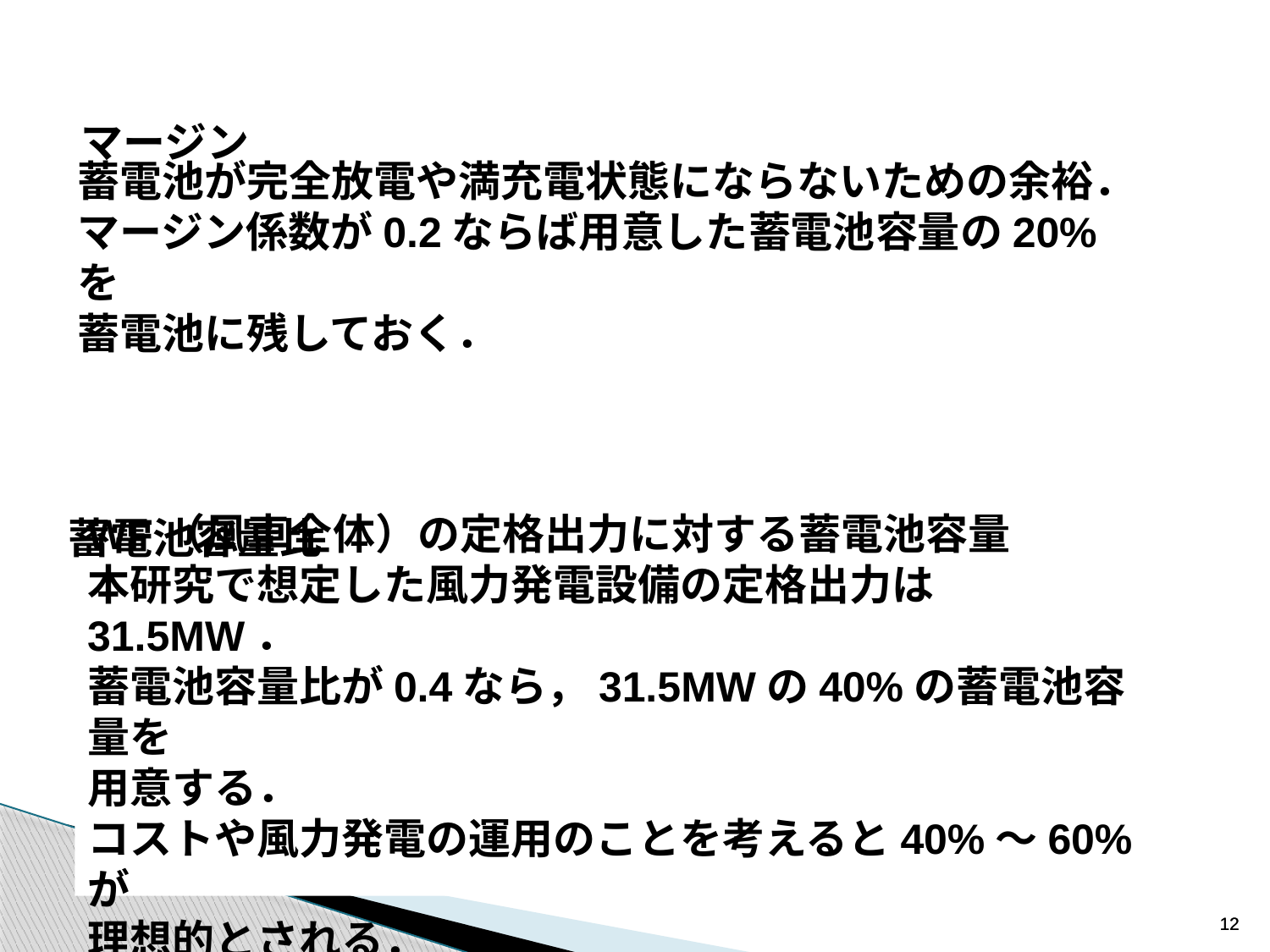

マージン
蓄電池が完全放電や満充電状態にならないための余裕．
マージン係数が0.2ならば用意した蓄電池容量の20%を
蓄電池に残しておく．
蓄電池容量比
WF（風車全体）の定格出力に対する蓄電池容量
本研究で想定した風力発電設備の定格出力は31.5MW．
蓄電池容量比が0.4なら，31.5MWの40%の蓄電池容量を
用意する．
コストや風力発電の運用のことを考えると40%～60%が
理想的とされる．
12
12